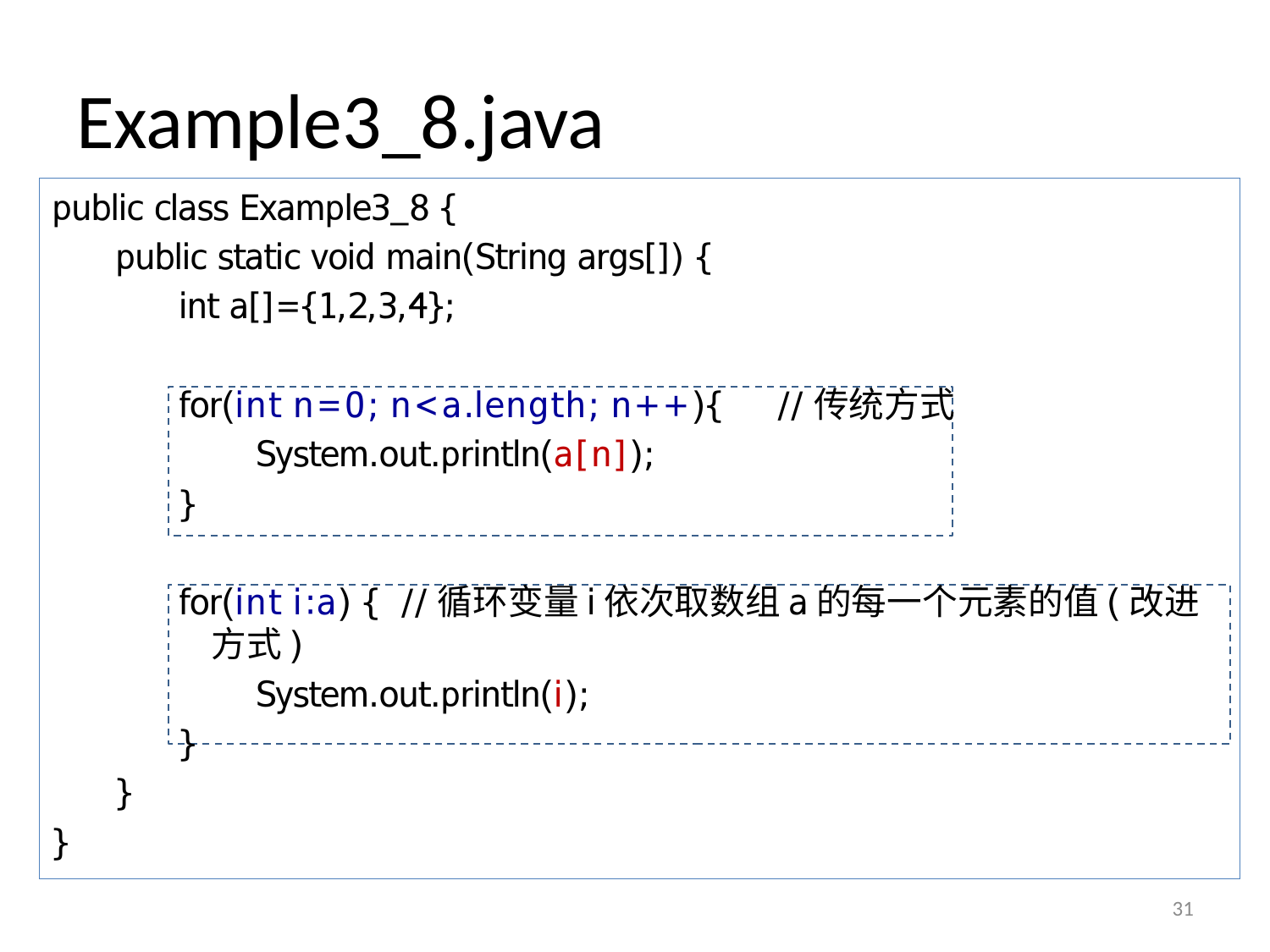

# Example3_8.java
public class Example3_8 {
public static void main(String args[]) {
int a[]={1,2,3,4};

for(int n=0; n<a.length; n++){     //传统方式
       System.out.println(a[n]);
}

for(int i:a) {  //循环变量i依次取数组a的每一个元素的值(改进方式)
       System.out.println(i);
}
}
}

31